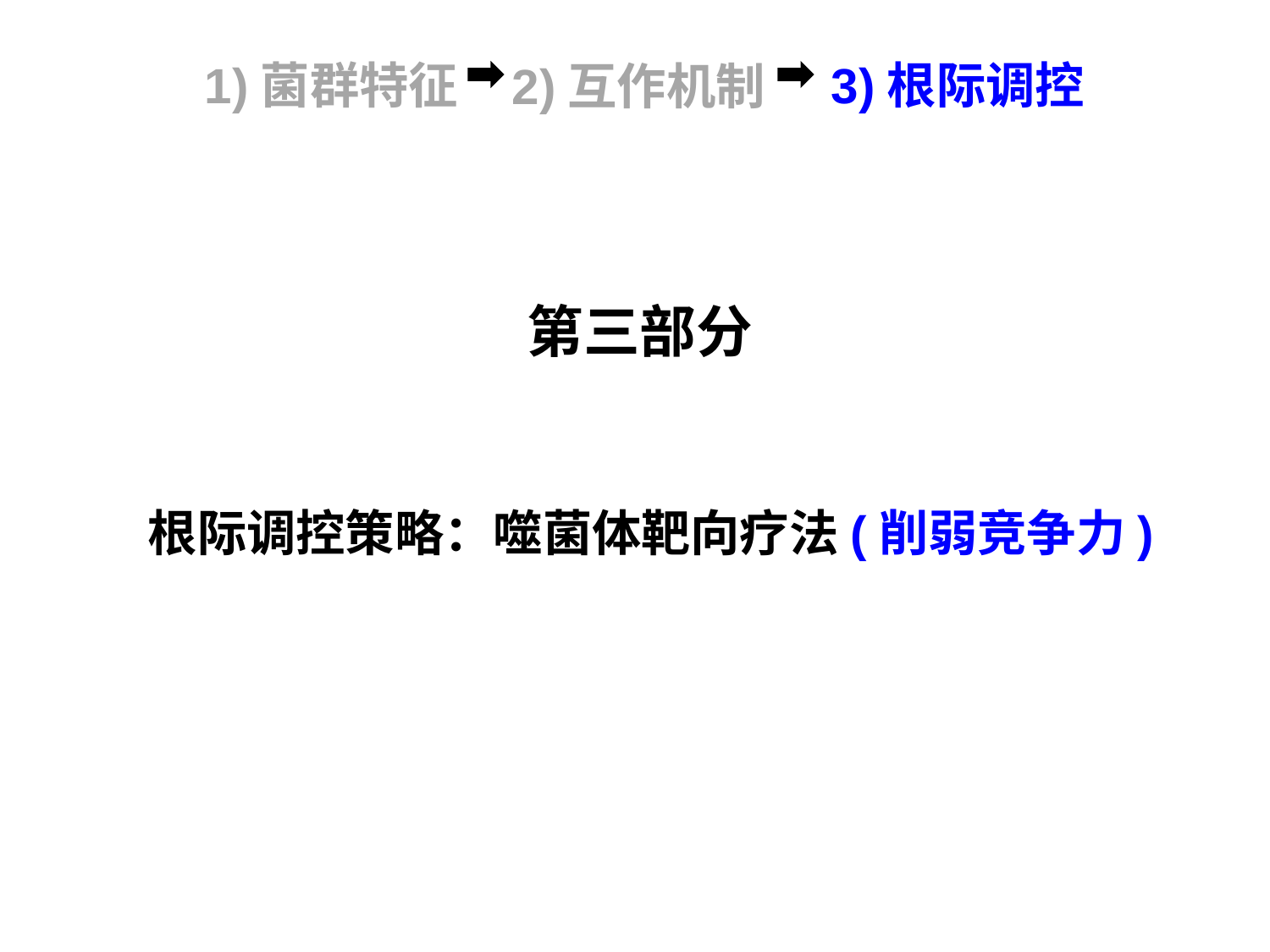

3)根际调控
1)菌群特征
2)互作机制

第三部分
根际调控策略：噬菌体靶向疗法(削弱竞争力)